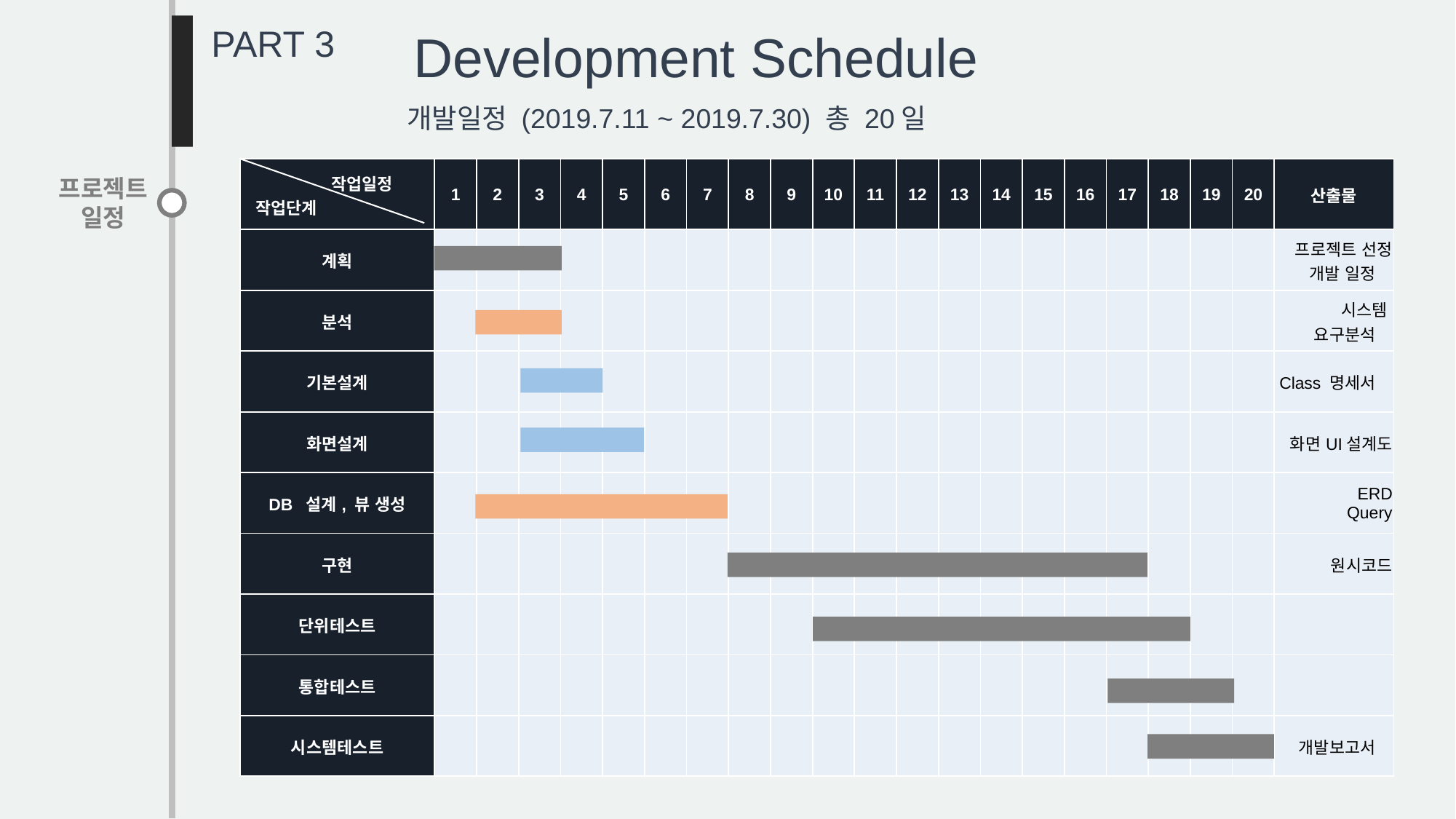

PART 3
Development Schedule
개발일정 (2019.7.11 ~ 2019.7.30) 총 20일
| 작업일정 작업단계 | 1 | 2 | 3 | 4 | 5 | 6 | 7 | 8 | 9 | 10 | 11 | 12 | 13 | 14 | 15 | 16 | 17 | 18 | 19 | 20 | 산출물 |
| --- | --- | --- | --- | --- | --- | --- | --- | --- | --- | --- | --- | --- | --- | --- | --- | --- | --- | --- | --- | --- | --- |
| 계획 |  |  |  |  |  |  |  |  |  |  |  |  |  |  |  |  |  |  |  |  | 프로젝트 선정 개발 일정 |
| 분석 |  |  |  |  |  |  |  |  |  |  |  |  |  |  |  |  |  |  |  |  | 시스템 요구분석 |
| 기본설계 |  |  |  |  |  |  |  |  |  |  |  |  |  |  |  |  |  |  |  |  | Class 명세서 |
| 화면설계 |  |  |  |  |  |  |  |  |  |  |  |  |  |  |  |  |  |  |  |  | 화면UI설계도 |
| DB 설계, 뷰 생성 |  |  |  |  |  |  |  |  |  |  |  |  |  |  |  |  |  |  |  |  | ERD Query |
| 구현 |  |  |  |  |  |  |  |  |  |  |  |  |  |  |  |  |  |  |  |  | 원시코드 |
| 단위테스트 |  |  |  |  |  |  |  |  |  |  |  |  |  |  |  |  |  |  |  |  |  |
| 통합테스트 |  |  |  |  |  |  |  |  |  |  |  |  |  |  |  |  |  |  |  |  |  |
| 시스템테스트 |  |  |  |  |  |  |  |  |  |  |  |  |  |  |  |  |  |  |  |  | 개발보고서 |
프로젝트
일정